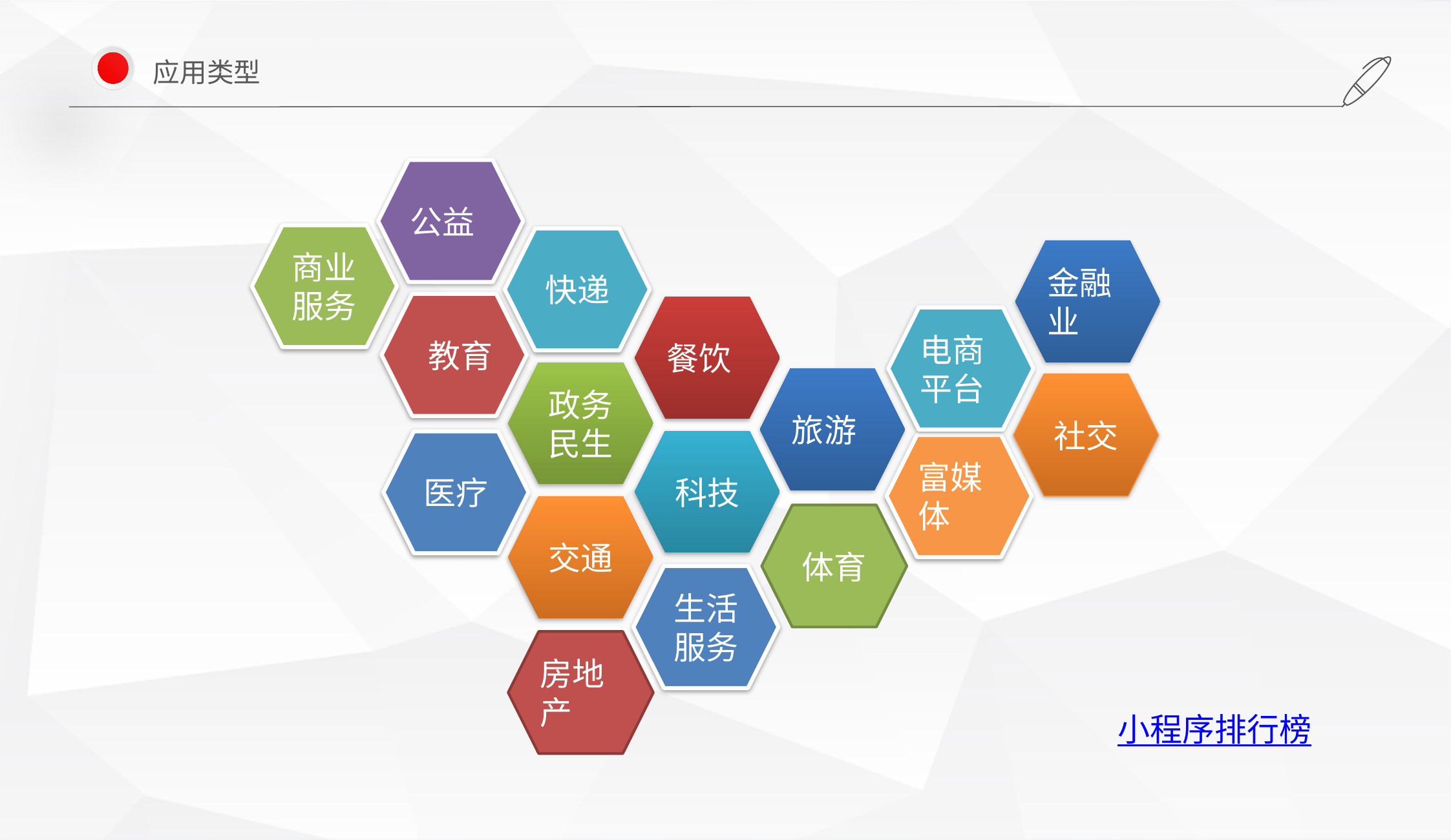

应用类型

公益
商业服务
快递
金融业
 教育
餐饮
电商平台
政务民生

旅游
社交
科技
医疗
富媒体
交通
体育
生活服务
        房地产

小程序排行榜